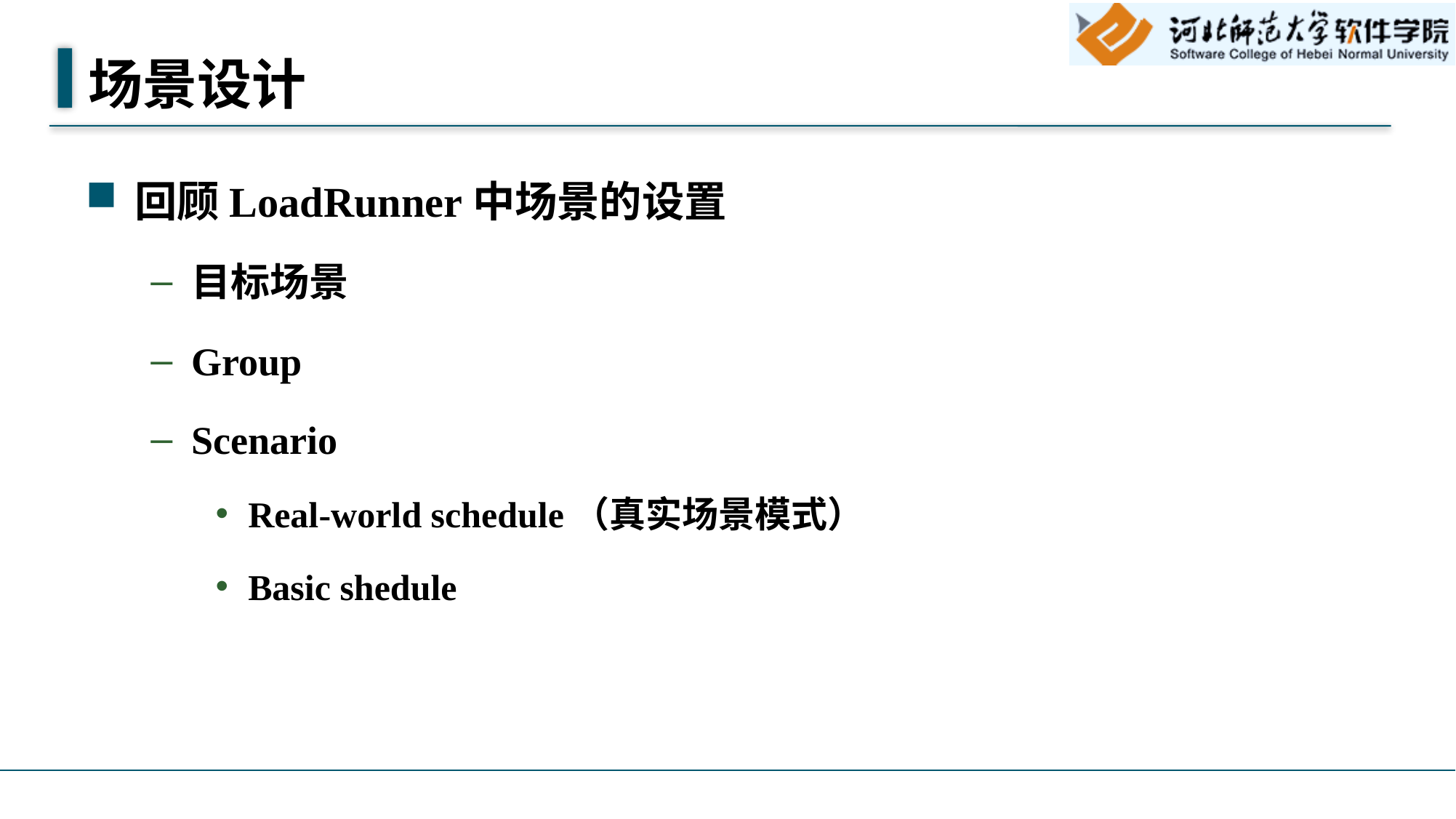

# 场景设计
回顾LoadRunner中场景的设置
目标场景
Group
Scenario
Real-world schedule（真实场景模式）
Basic shedule